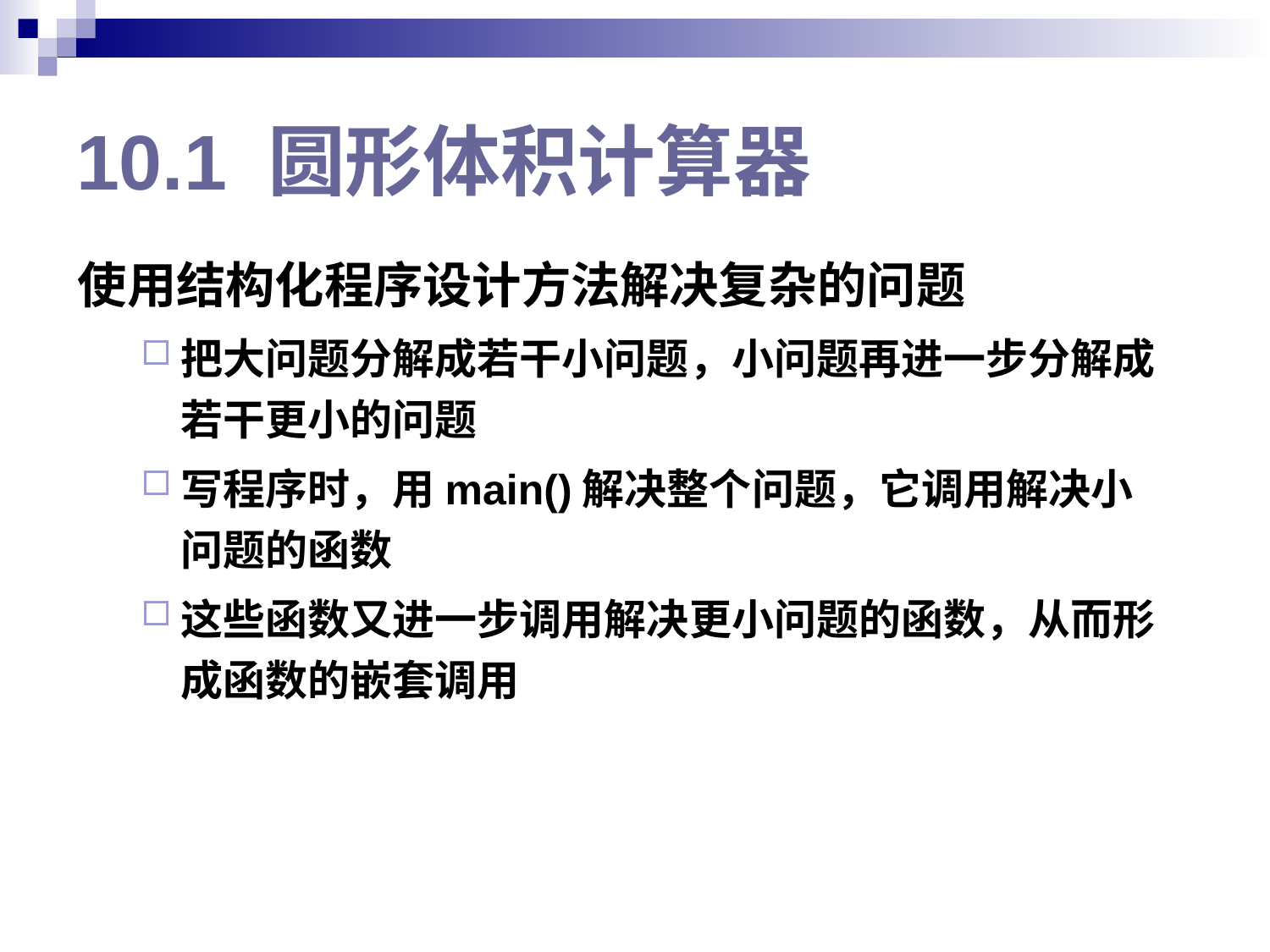

# 10.1 圆形体积计算器
使用结构化程序设计方法解决复杂的问题
把大问题分解成若干小问题，小问题再进一步分解成若干更小的问题
写程序时，用main()解决整个问题，它调用解决小问题的函数
这些函数又进一步调用解决更小问题的函数，从而形成函数的嵌套调用